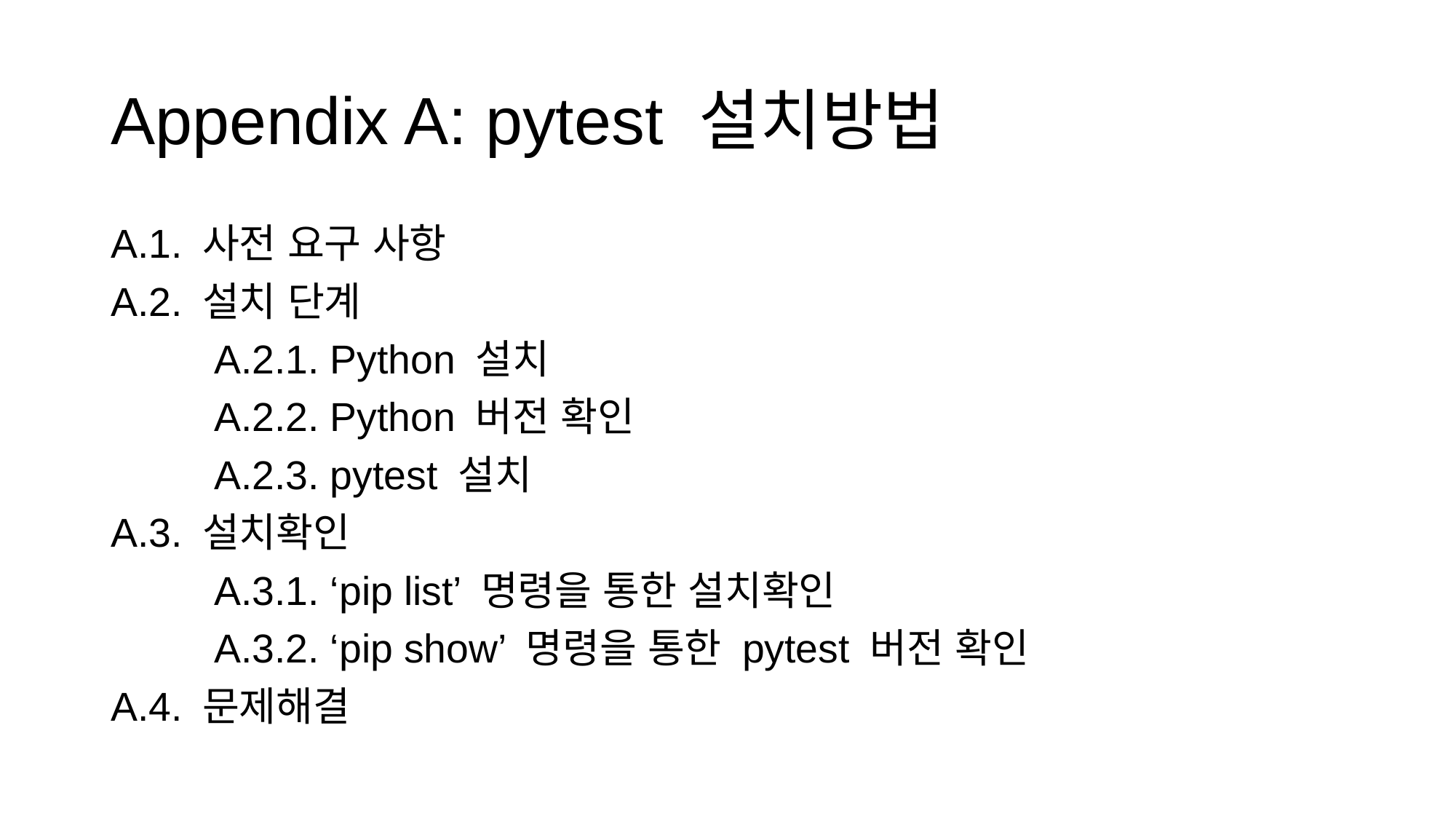

# Appendix A: pytest 설치방법
A.1. 사전 요구 사항
A.2. 설치 단계
	A.2.1. Python 설치
	A.2.2. Python 버전 확인
	A.2.3. pytest 설치
A.3. 설치확인
	A.3.1. ‘pip list’ 명령을 통한 설치확인
	A.3.2. ‘pip show’ 명령을 통한 pytest 버전 확인
A.4. 문제해결